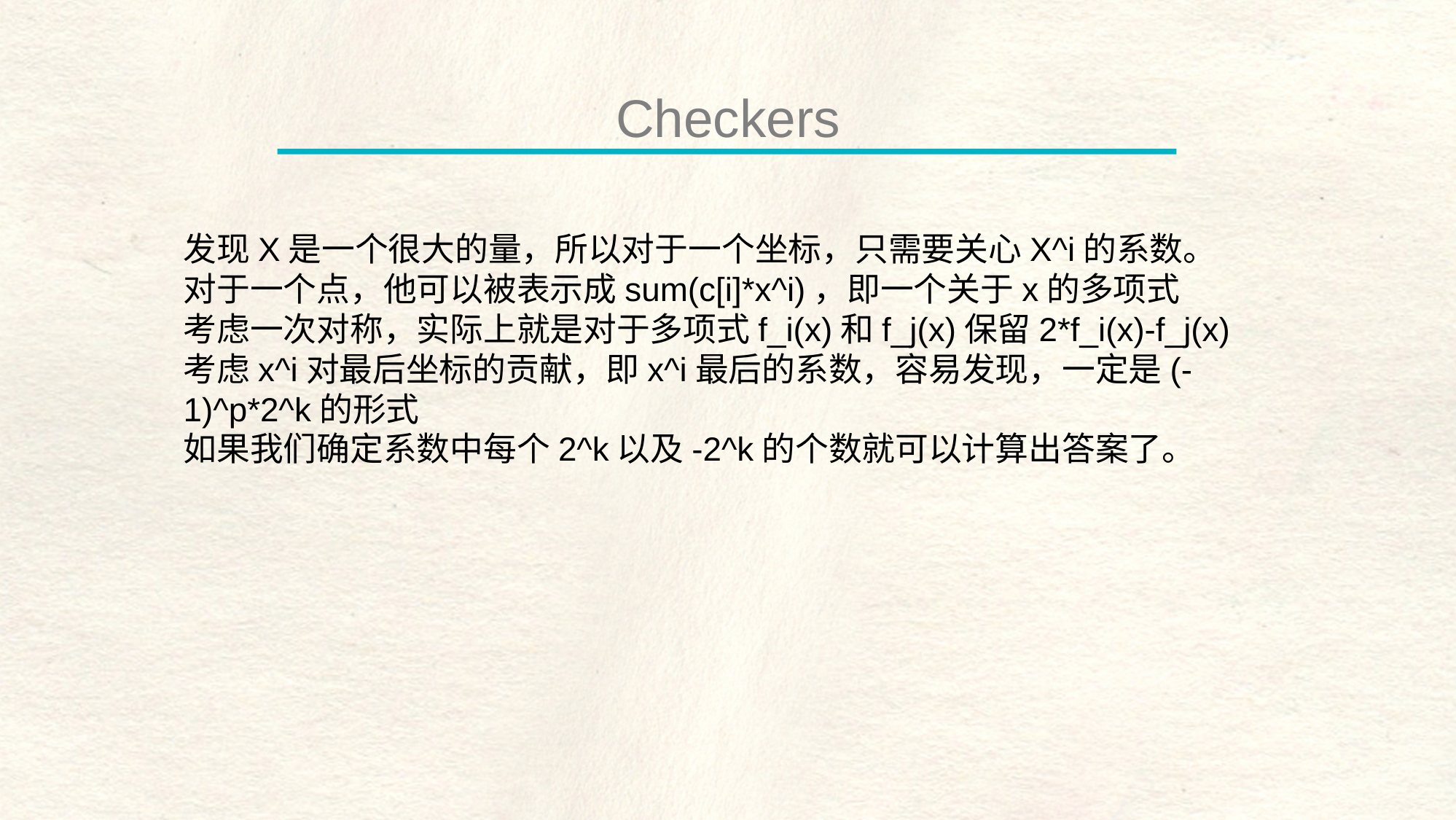

Checkers

发现X是一个很大的量，所以对于一个坐标，只需要关心X^i的系数。
对于一个点，他可以被表示成sum(c[i]*x^i)，即一个关于x的多项式
考虑一次对称，实际上就是对于多项式f_i(x)和f_j(x)保留2*f_i(x)-f_j(x)
考虑x^i对最后坐标的贡献，即x^i最后的系数，容易发现，一定是(-1)^p*2^k的形式
如果我们确定系数中每个2^k以及-2^k的个数就可以计算出答案了。